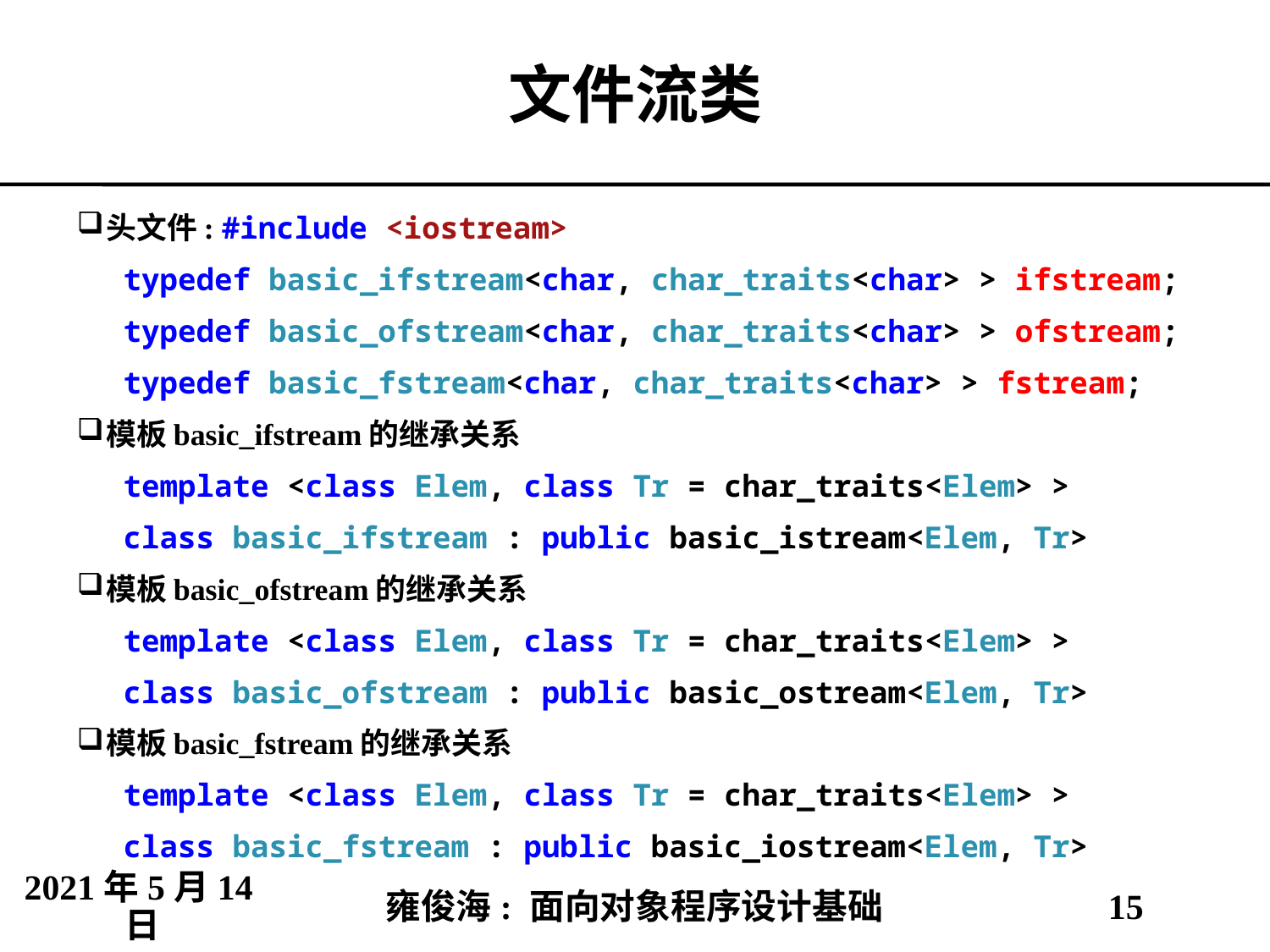

# 文件流类

头文件: #include <iostream>
typedef basic_ifstream<char, char_traits<char> > ifstream;
typedef basic_ofstream<char, char_traits<char> > ofstream;
typedef basic_fstream<char, char_traits<char> > fstream;
模板basic_ifstream的继承关系
template <class Elem, class Tr = char_traits<Elem> >
class basic_ifstream : public basic_istream<Elem, Tr>
模板basic_ofstream的继承关系
template <class Elem, class Tr = char_traits<Elem> >
class basic_ofstream : public basic_ostream<Elem, Tr>
模板basic_fstream的继承关系
template <class Elem, class Tr = char_traits<Elem> >
class basic_fstream : public basic_iostream<Elem, Tr>
2021年5月14日
雍俊海: 面向对象程序设计基础
15